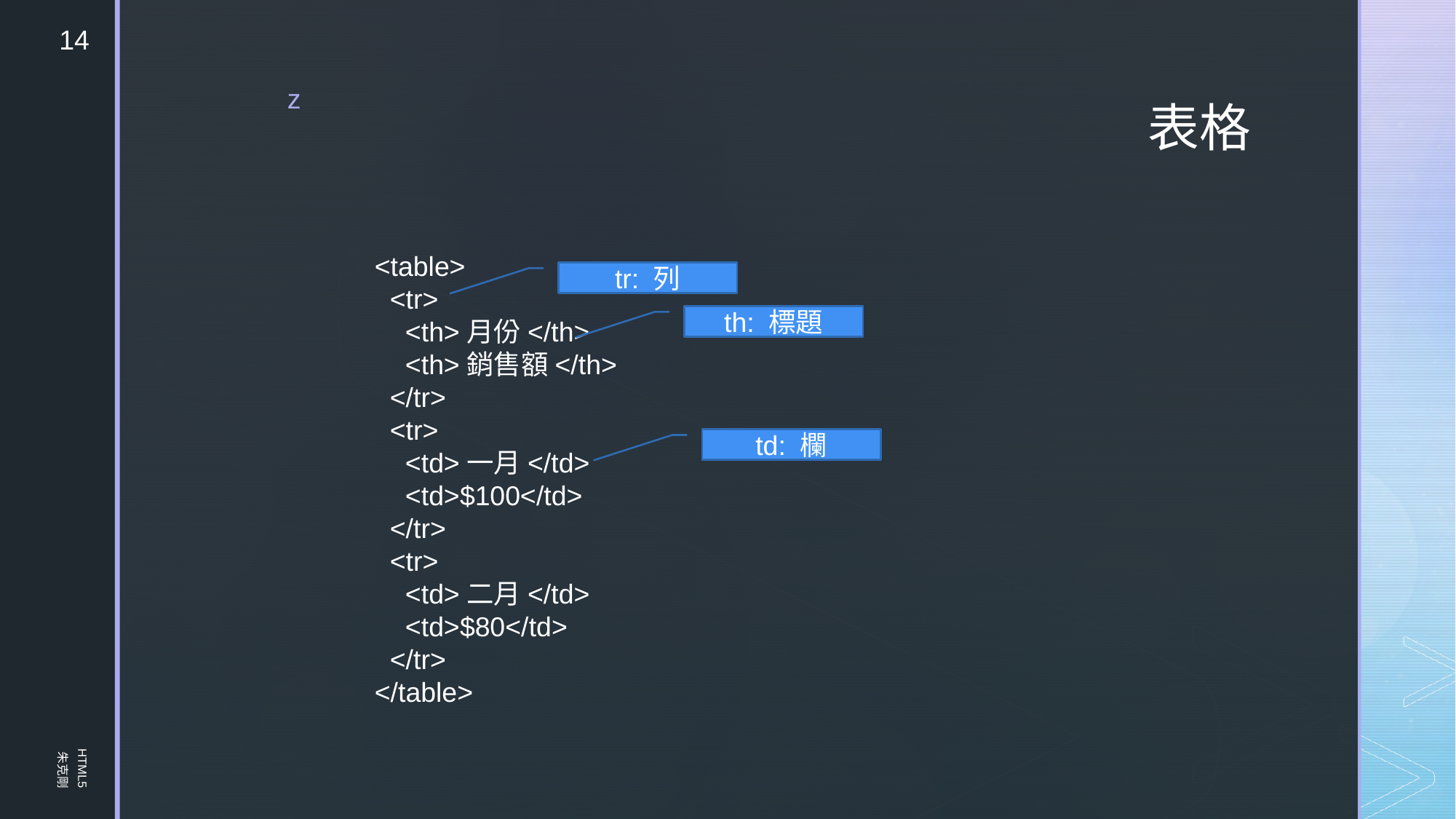

14
# 表格
<table>
  <tr>
    <th>月份</th>
    <th>銷售額</th>
  </tr>
  <tr>
    <td>一月</td>
    <td>$100</td>
  </tr>
  <tr>
    <td>二月</td>
    <td>$80</td>
  </tr>
</table>
tr: 列
th: 標題
td: 欄
HTML5
朱克剛